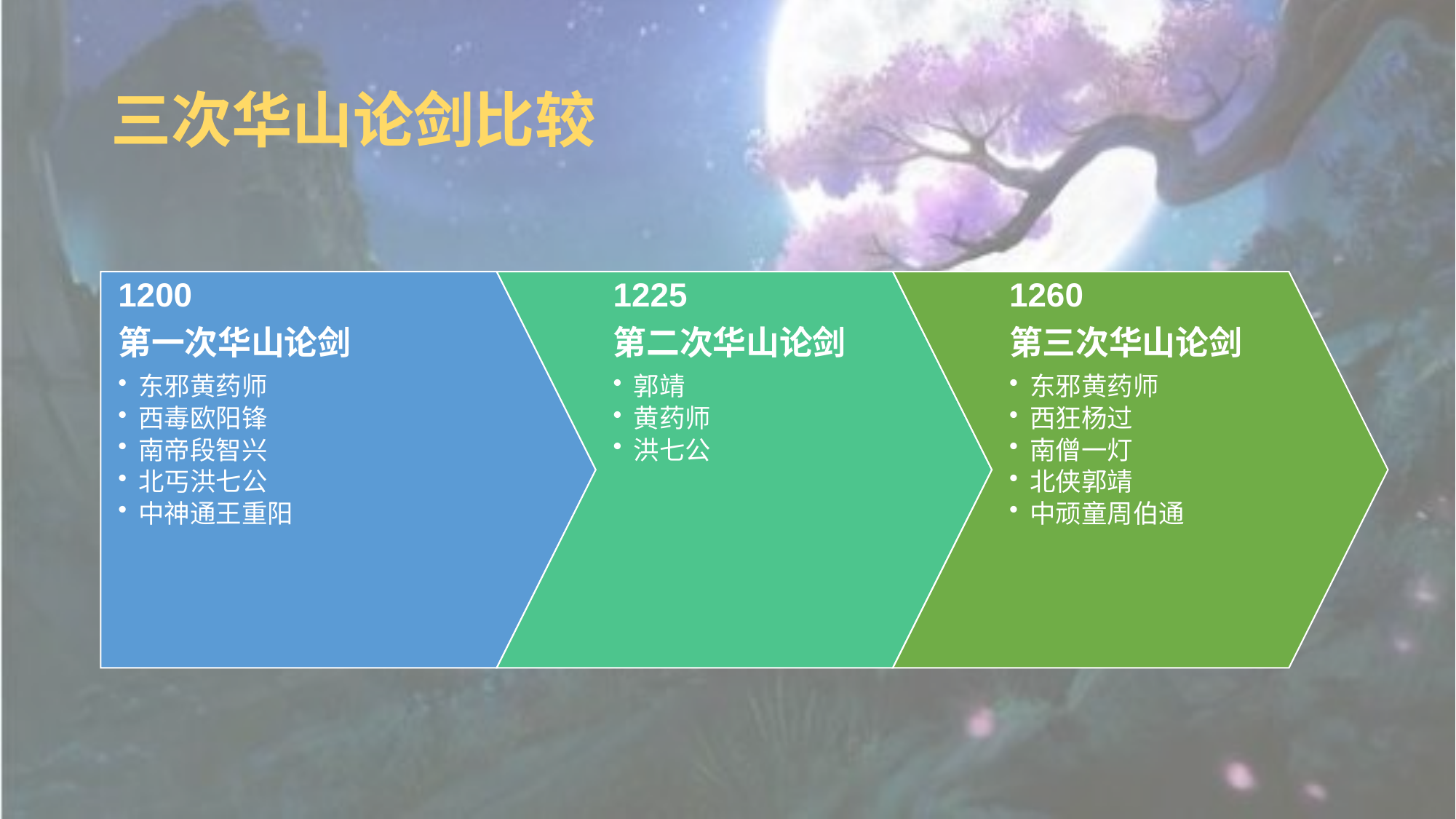

# 三次华山论剑比较
1200
第一次华山论剑
东邪黄药师
西毒欧阳锋
南帝段智兴
北丐洪七公
中神通王重阳
1225
第二次华山论剑
郭靖
黄药师
洪七公
1260
第三次华山论剑
东邪黄药师
西狂杨过
南僧一灯
北侠郭靖
中顽童周伯通